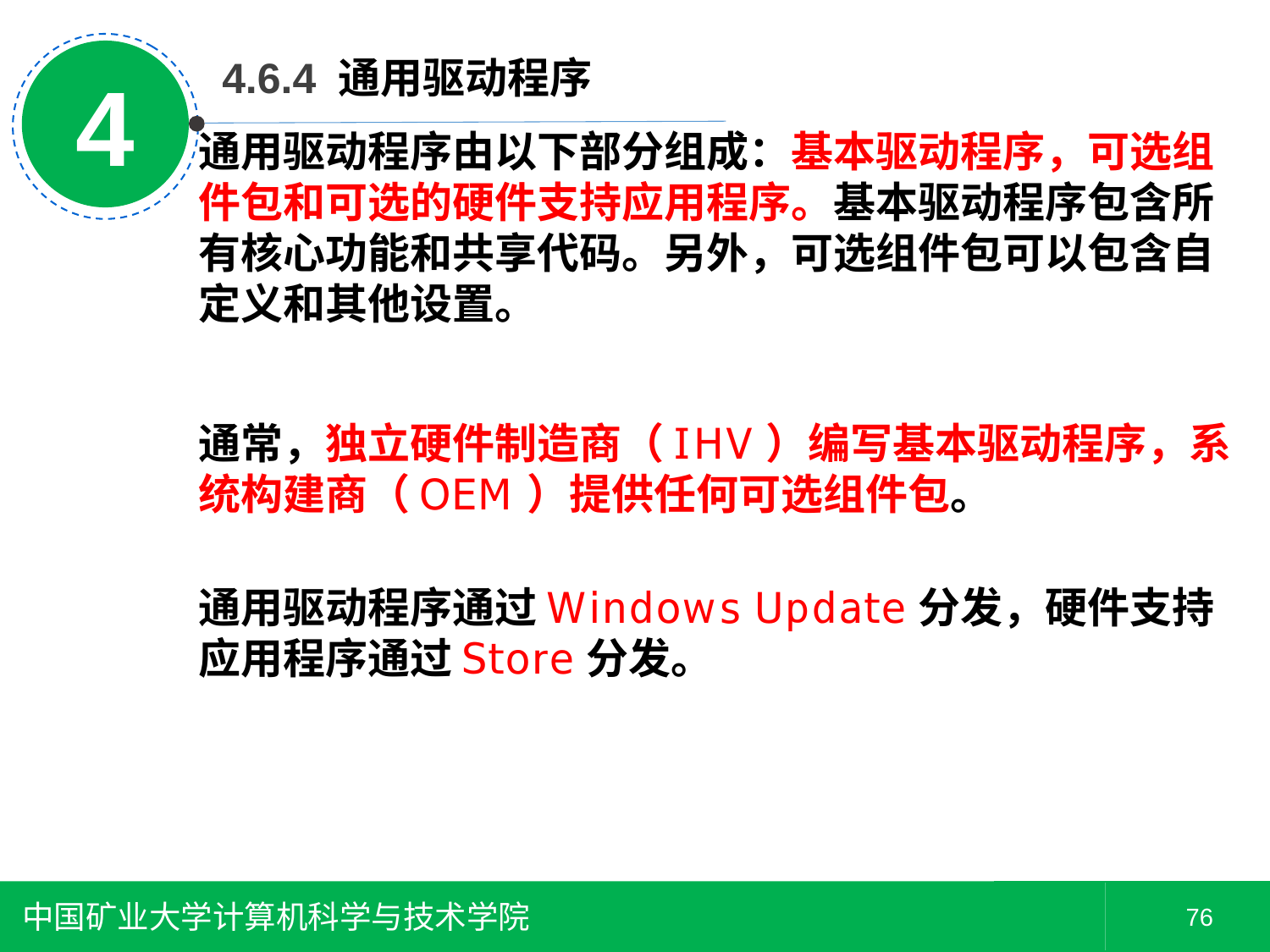

4
  4.6.4 通用驱动程序

通用驱动程序由以下部分组成：基本驱动程序，可选组件包和可选的硬件支持应用程序。基本驱动程序包含所有核心功能和共享代码。另外，可选组件包可以包含自定义和其他设置。
通常，独立硬件制造商（IHV）编写基本驱动程序，系统构建商（OEM）提供任何可选组件包。
通用驱动程序通过Windows Update分发，硬件支持应用程序通过Store分发。